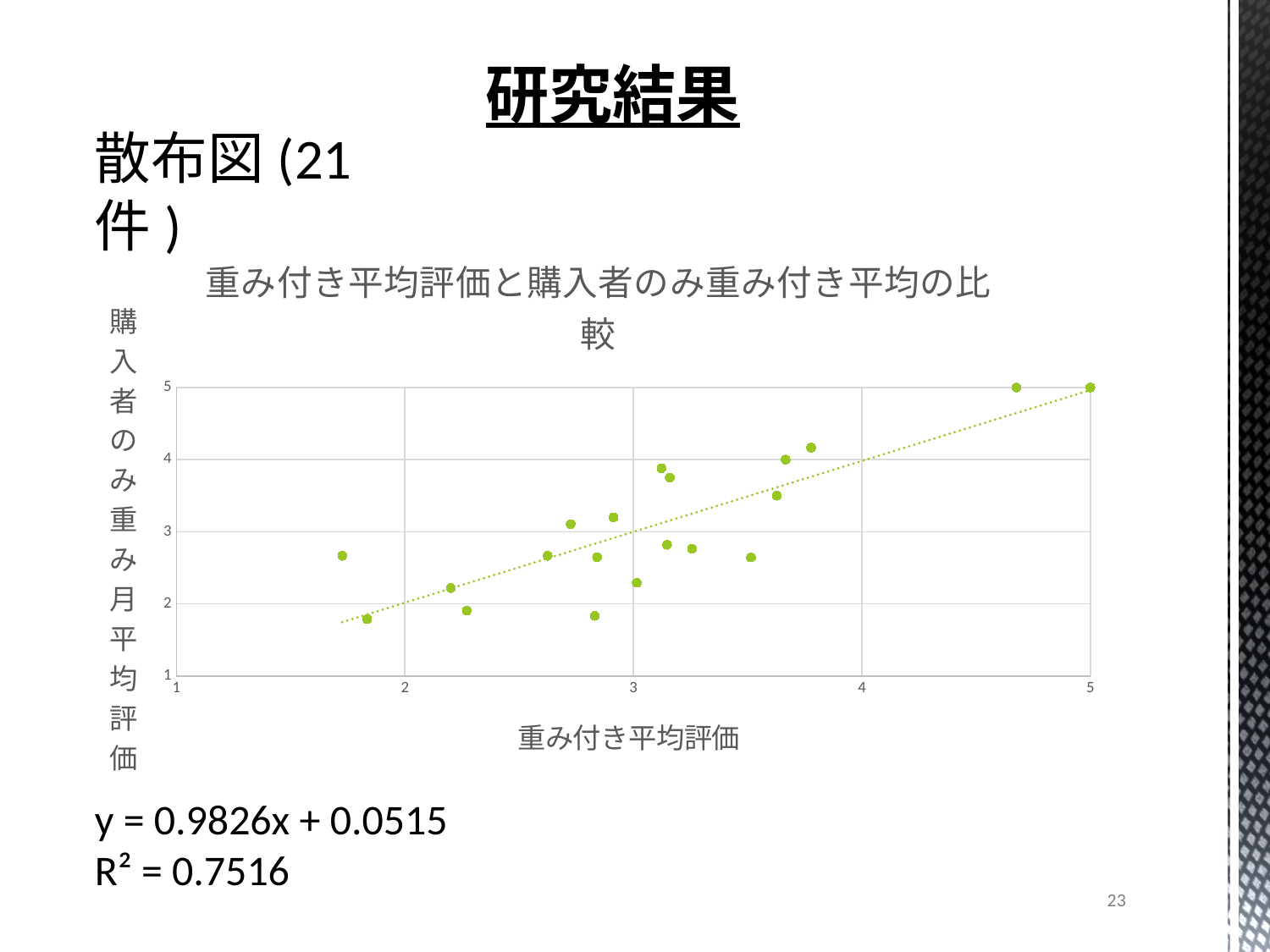

研究結果
散布図(21件)

### Chart: 重み付き平均評価と購入者のみ重み付き平均の比較

| Category | 購入者のみ重み付き平均 |
|---|---|
y = 0.9826x + 0.0515
R² = 0.7516

23